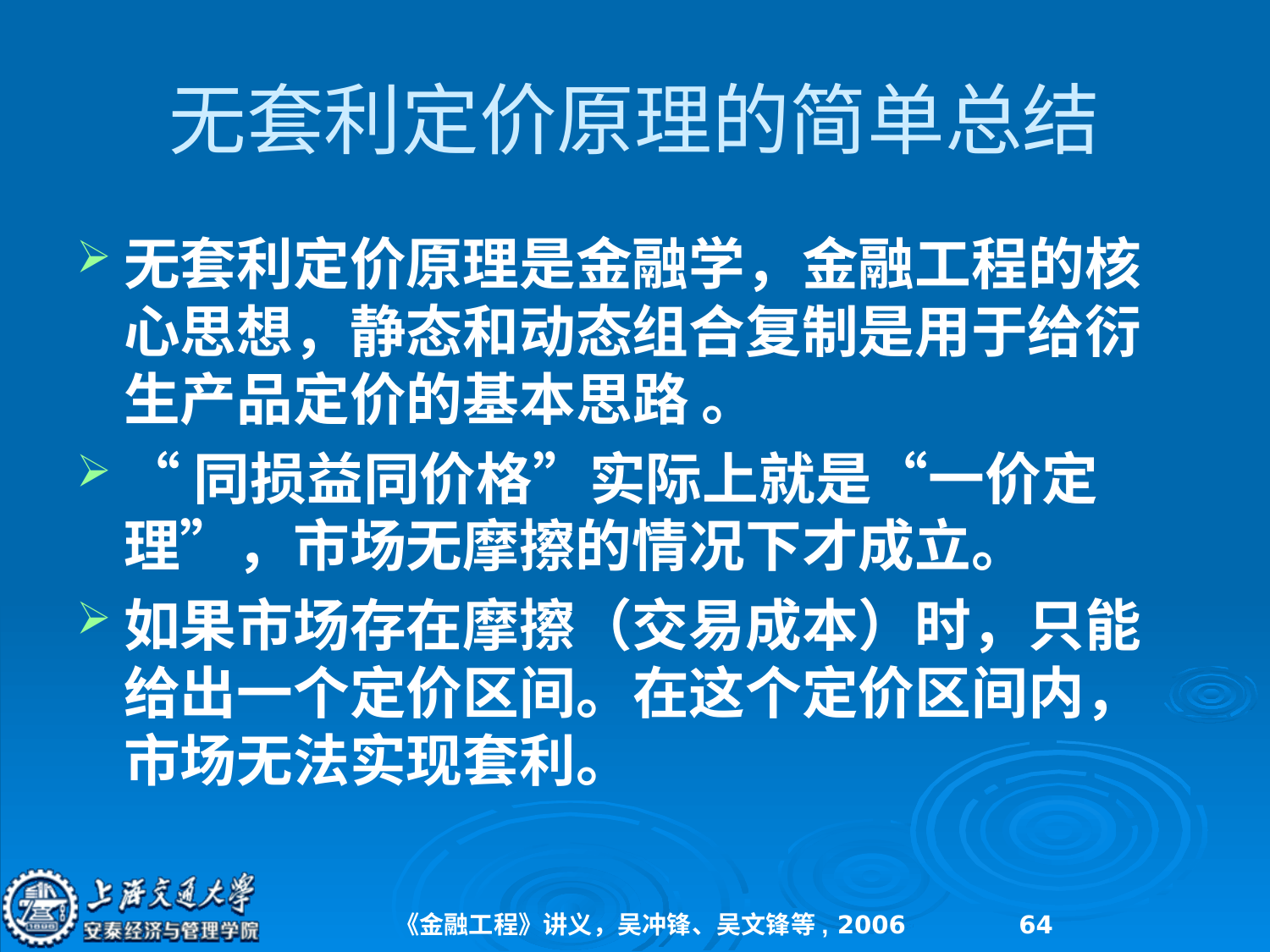

# 无套利定价原理的简单总结
无套利定价原理是金融学，金融工程的核心思想，静态和动态组合复制是用于给衍生产品定价的基本思路 。
“同损益同价格”实际上就是“一价定理”，市场无摩擦的情况下才成立。
如果市场存在摩擦（交易成本）时，只能给出一个定价区间。在这个定价区间内，市场无法实现套利。